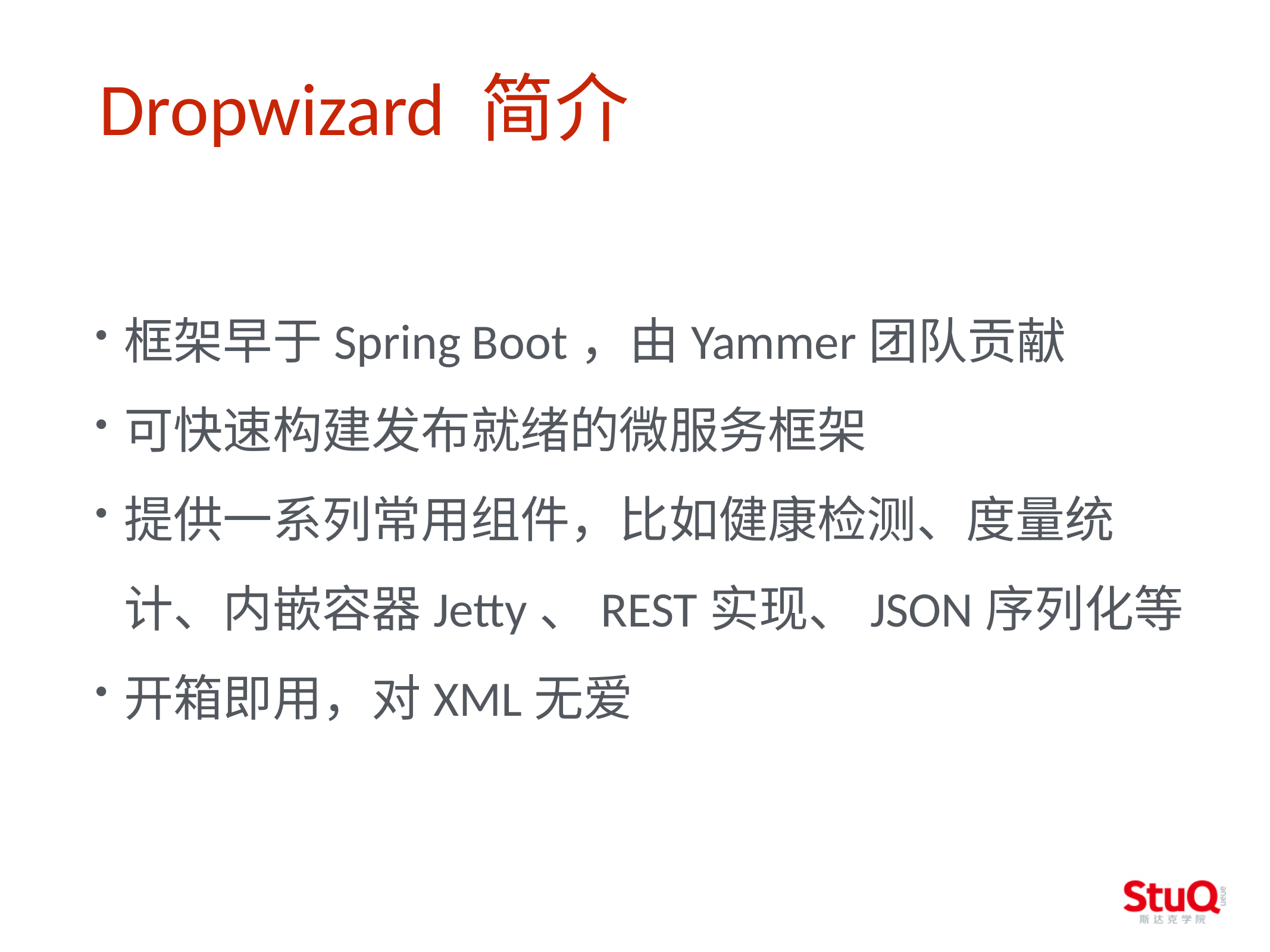

Dropwizard 简介
框架早于Spring Boot，由Yammer团队贡献
可快速构建发布就绪的微服务框架
提供一系列常用组件，比如健康检测、度量统计、内嵌容器Jetty、REST实现、JSON序列化等
开箱即用，对XML无爱